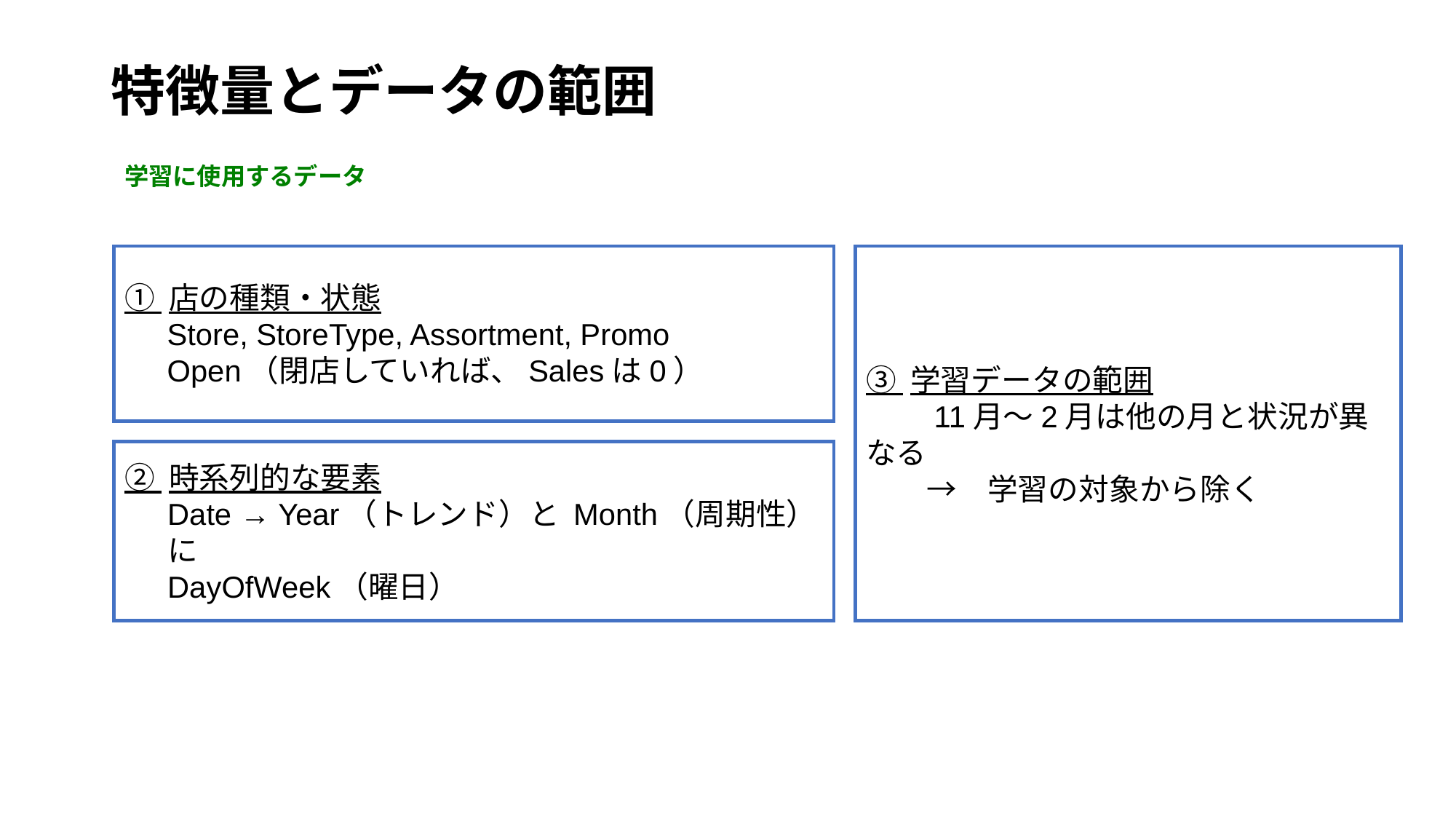

# 特徴量とデータの範囲
学習に使用するデータ
① 店の種類・状態
Store, StoreType, Assortment, Promo
Open（閉店していれば、Salesは0）
③ 学習データの範囲
　　11月～2月は他の月と状況が異なる
　　→　学習の対象から除く
② 時系列的な要素
Date → Year（トレンド）と Month（周期性）に
DayOfWeek（曜日）